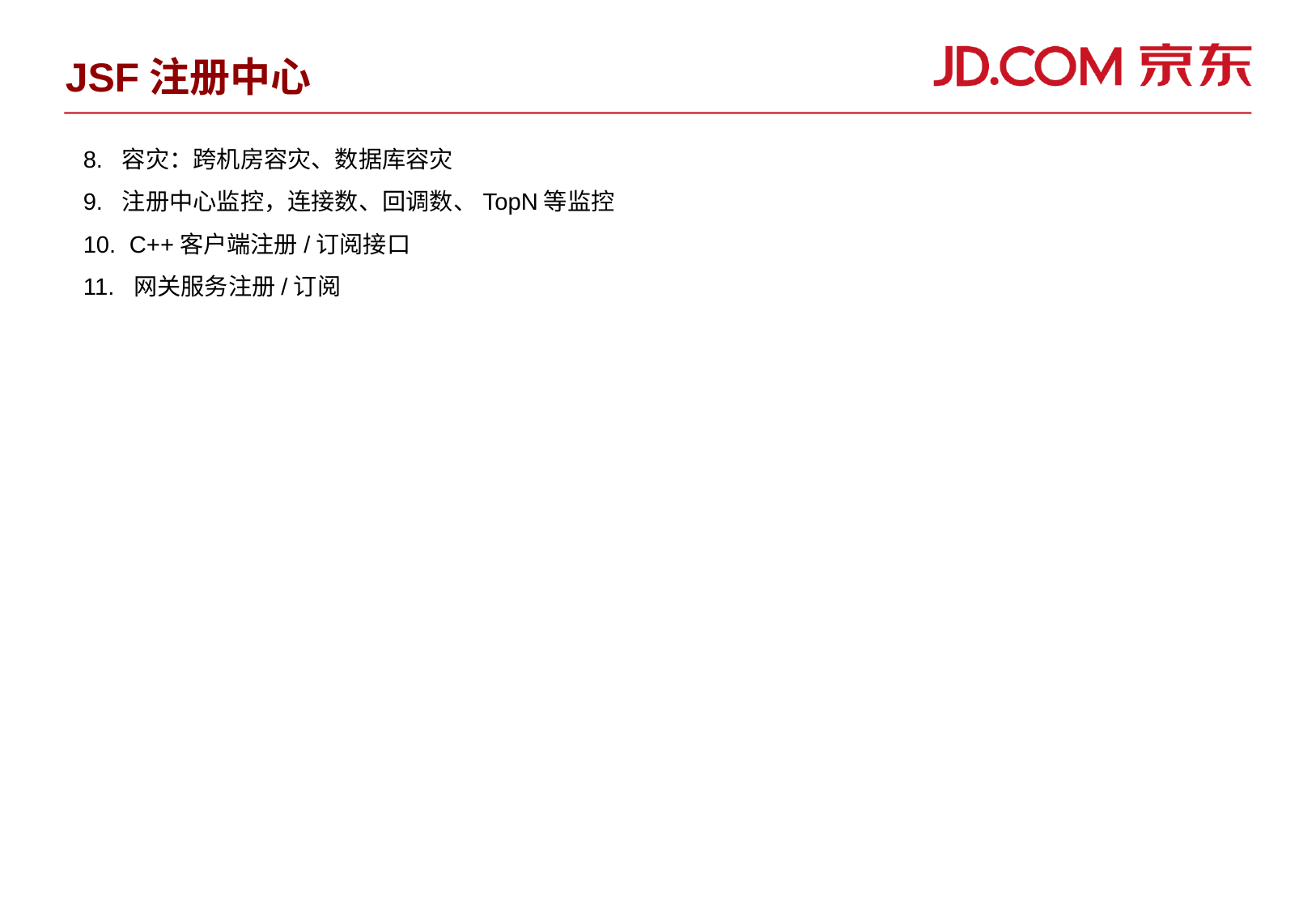

JSF注册中心
8.  容灾：跨机房容灾、数据库容灾
9.  注册中心监控，连接数、回调数、TopN等监控
10.  C++客户端注册/订阅接口
11.  网关服务注册/订阅